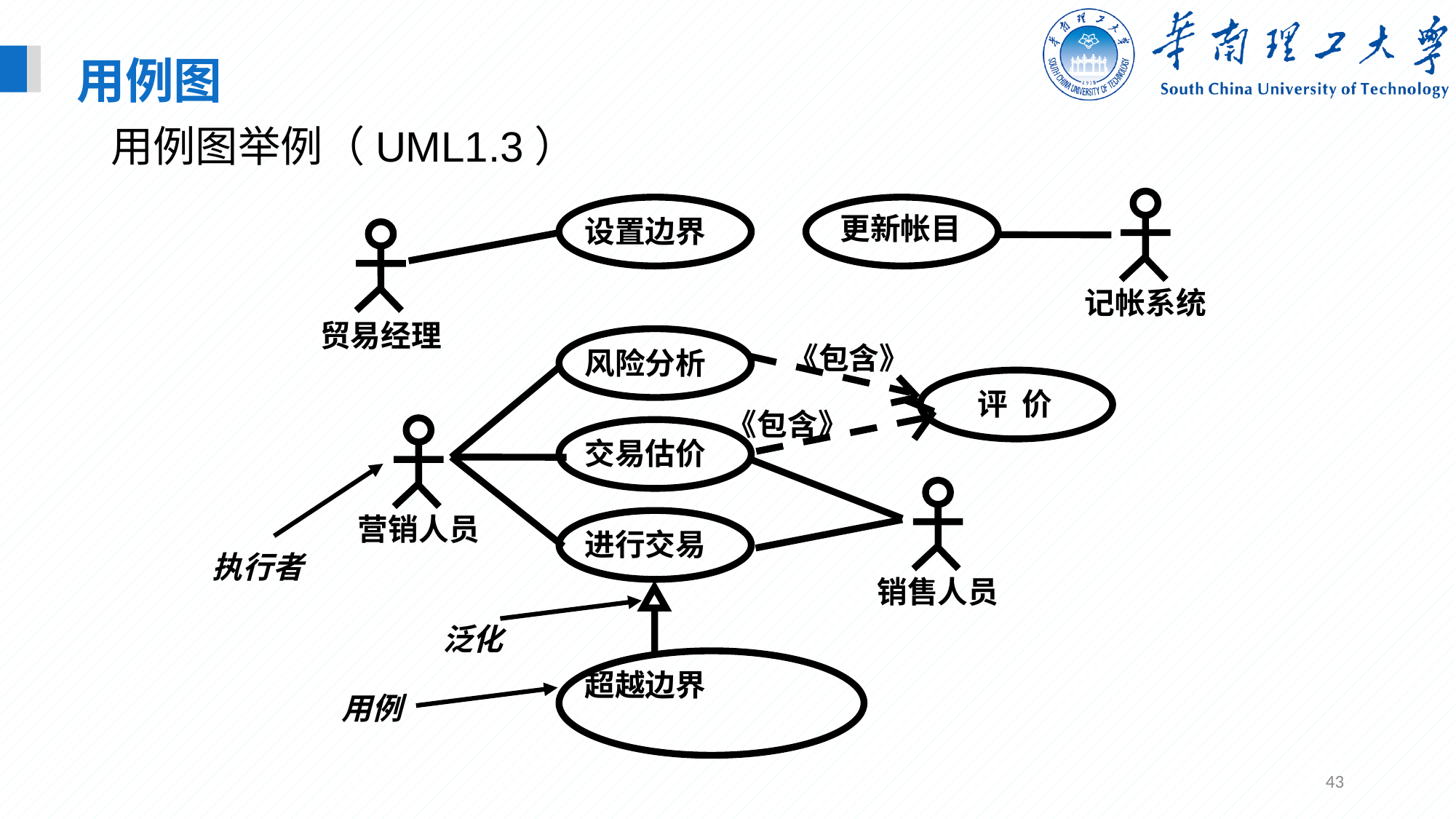

用例图
# 用例图举例（UML1.3）

设置边界

更新帐目

记帐系统
贸易经理

《包含》
风险分析

评  价

《包含》

交易估价

营销人员

进行交易

执行者
销售人员

泛化

超越边界

用例
43